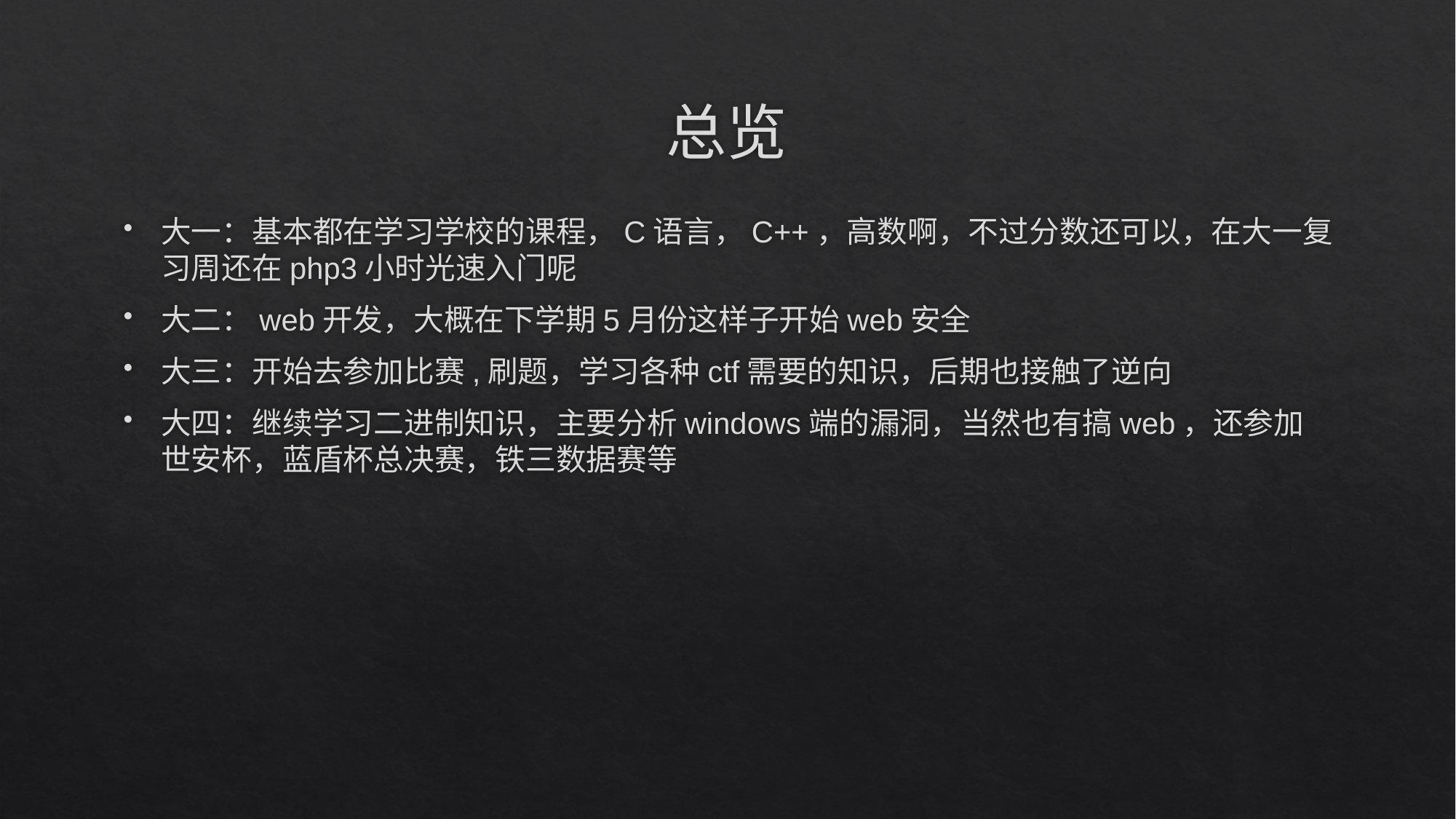

# 总览
大一：基本都在学习学校的课程，C语言，C++，高数啊，不过分数还可以，在大一复习周还在php3小时光速入门呢
大二：web开发，大概在下学期5月份这样子开始web安全
大三：开始去参加比赛,刷题，学习各种ctf需要的知识，后期也接触了逆向
大四：继续学习二进制知识，主要分析windows端的漏洞，当然也有搞web，还参加世安杯，蓝盾杯总决赛，铁三数据赛等